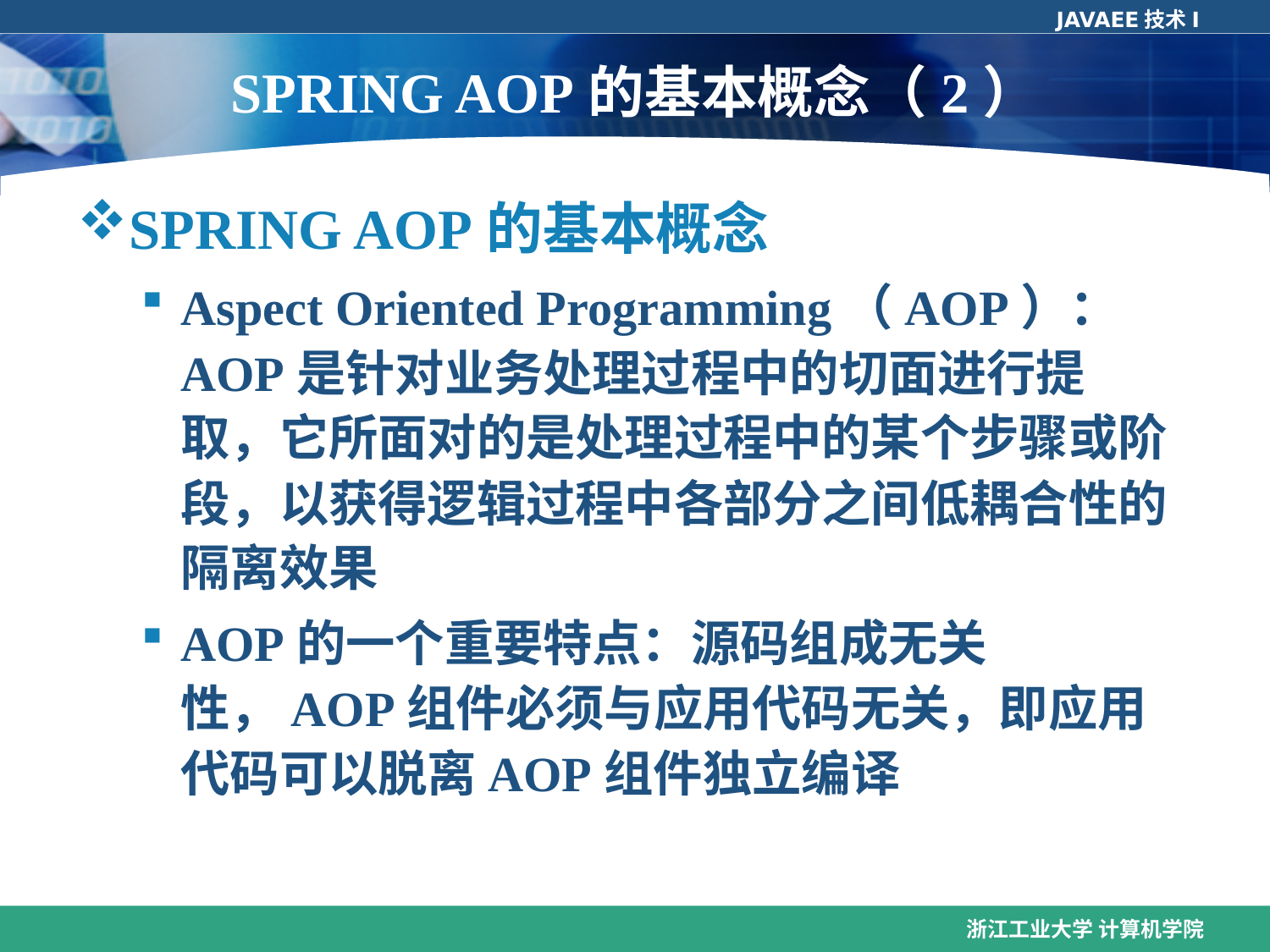

# SPRING AOP的基本概念（2）
SPRING AOP的基本概念
Aspect Oriented Programming（AOP）：
AOP是针对业务处理过程中的切面进行提取，它所面对的是处理过程中的某个步骤或阶段，以获得逻辑过程中各部分之间低耦合性的隔离效果
AOP的一个重要特点：源码组成无关性，AOP组件必须与应用代码无关，即应用代码可以脱离AOP组件独立编译